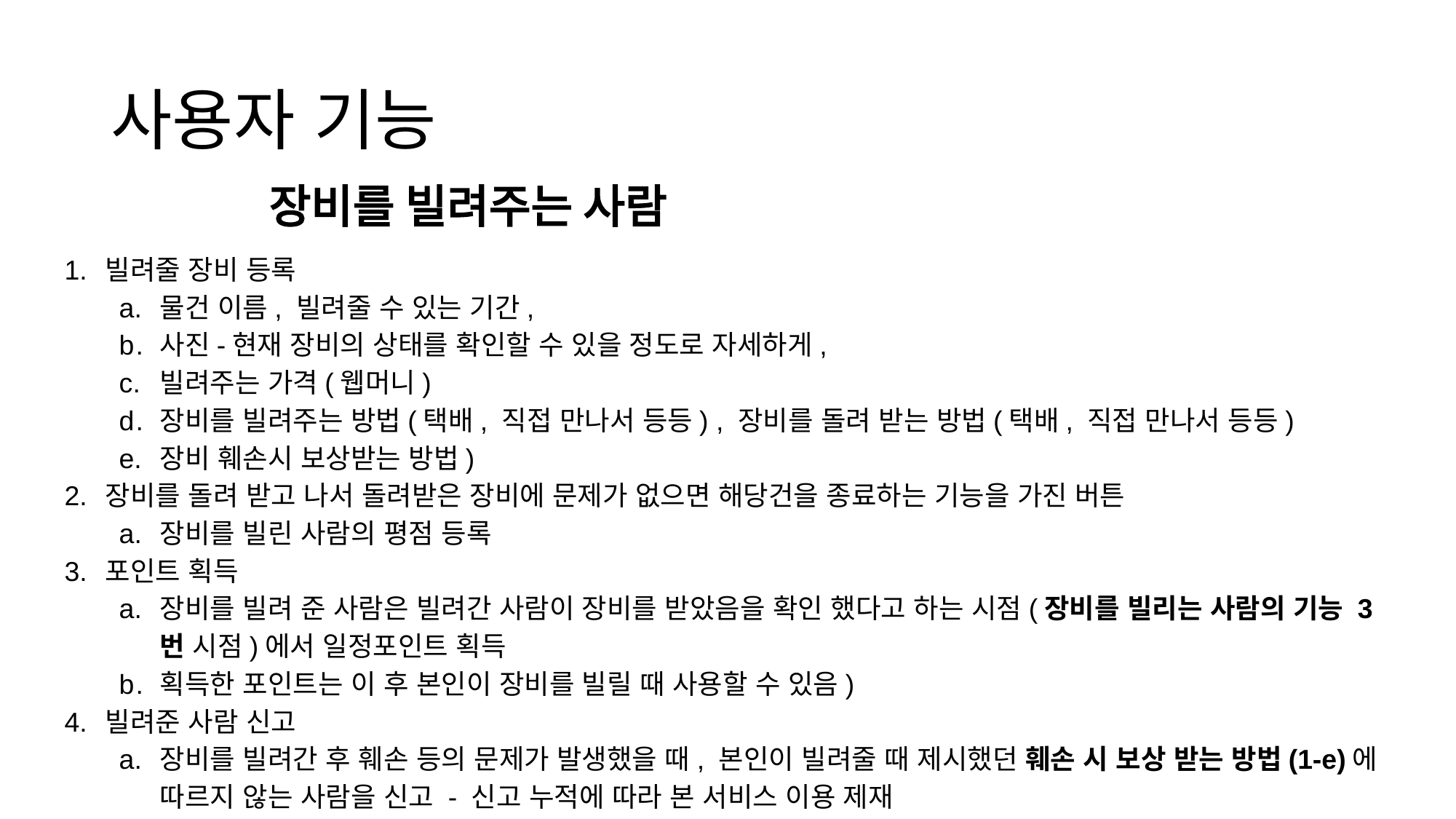

# 사용자 기능
		장비를 빌려주는 사람
빌려줄 장비 등록
물건 이름, 빌려줄 수 있는 기간,
사진-현재 장비의 상태를 확인할 수 있을 정도로 자세하게,
빌려주는 가격(웹머니)
장비를 빌려주는 방법(택배, 직접 만나서 등등) , 장비를 돌려 받는 방법(택배, 직접 만나서 등등)
장비 훼손시 보상받는 방법)
장비를 돌려 받고 나서 돌려받은 장비에 문제가 없으면 해당건을 종료하는 기능을 가진 버튼
장비를 빌린 사람의 평점 등록
포인트 획득
장비를 빌려 준 사람은 빌려간 사람이 장비를 받았음을 확인 했다고 하는 시점(장비를 빌리는 사람의 기능 3번 시점)에서 일정포인트 획득
획득한 포인트는 이 후 본인이 장비를 빌릴 때 사용할 수 있음)
빌려준 사람 신고
장비를 빌려간 후 훼손 등의 문제가 발생했을 때, 본인이 빌려줄 때 제시했던 훼손 시 보상 받는 방법(1-e)에 따르지 않는 사람을 신고 - 신고 누적에 따라 본 서비스 이용 제재